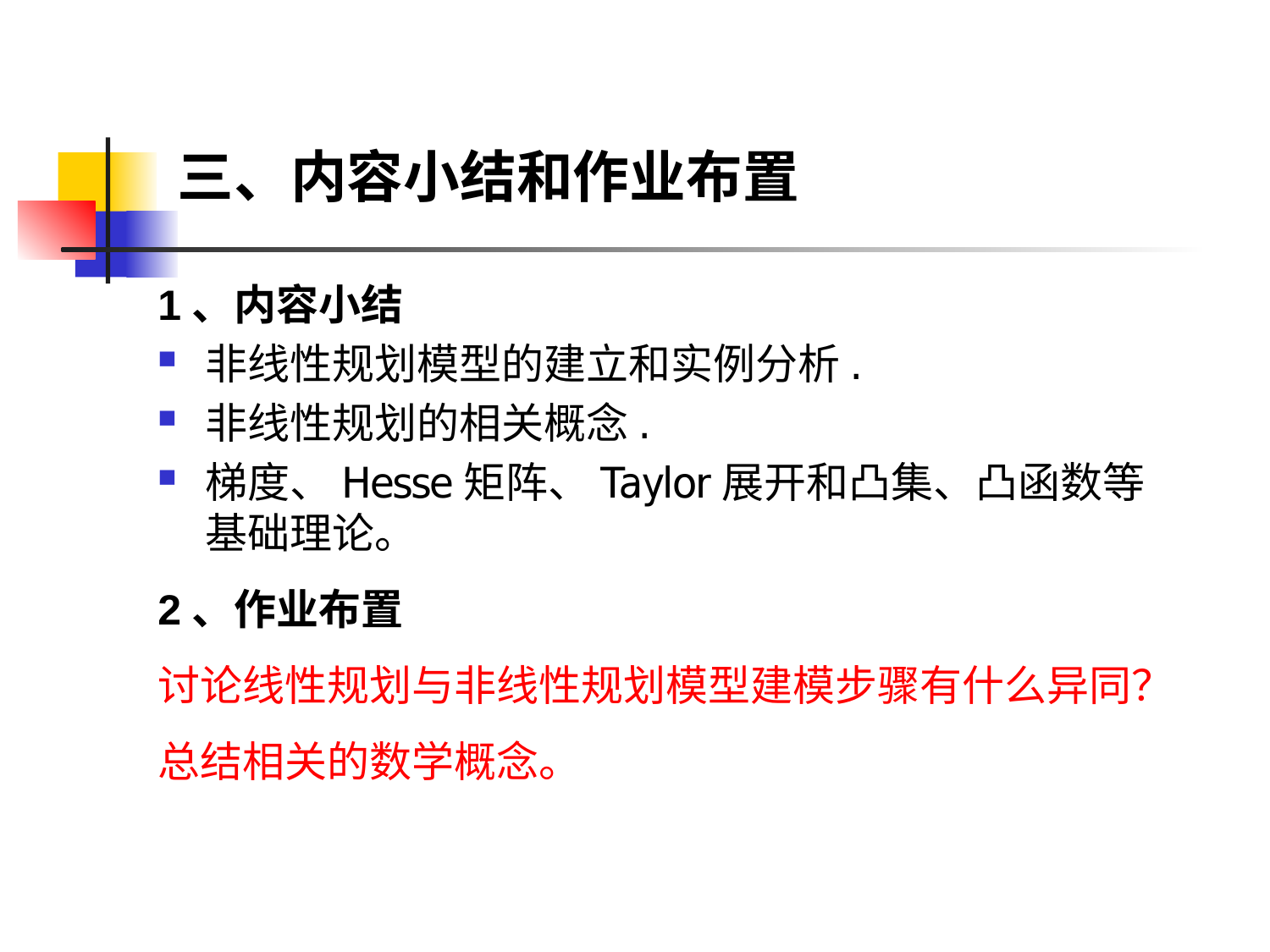

# 三、内容小结和作业布置
1、内容小结
非线性规划模型的建立和实例分析.
非线性规划的相关概念.
梯度、Hesse矩阵、Taylor展开和凸集、凸函数等基础理论。
2、作业布置
讨论线性规划与非线性规划模型建模步骤有什么异同？总结相关的数学概念。